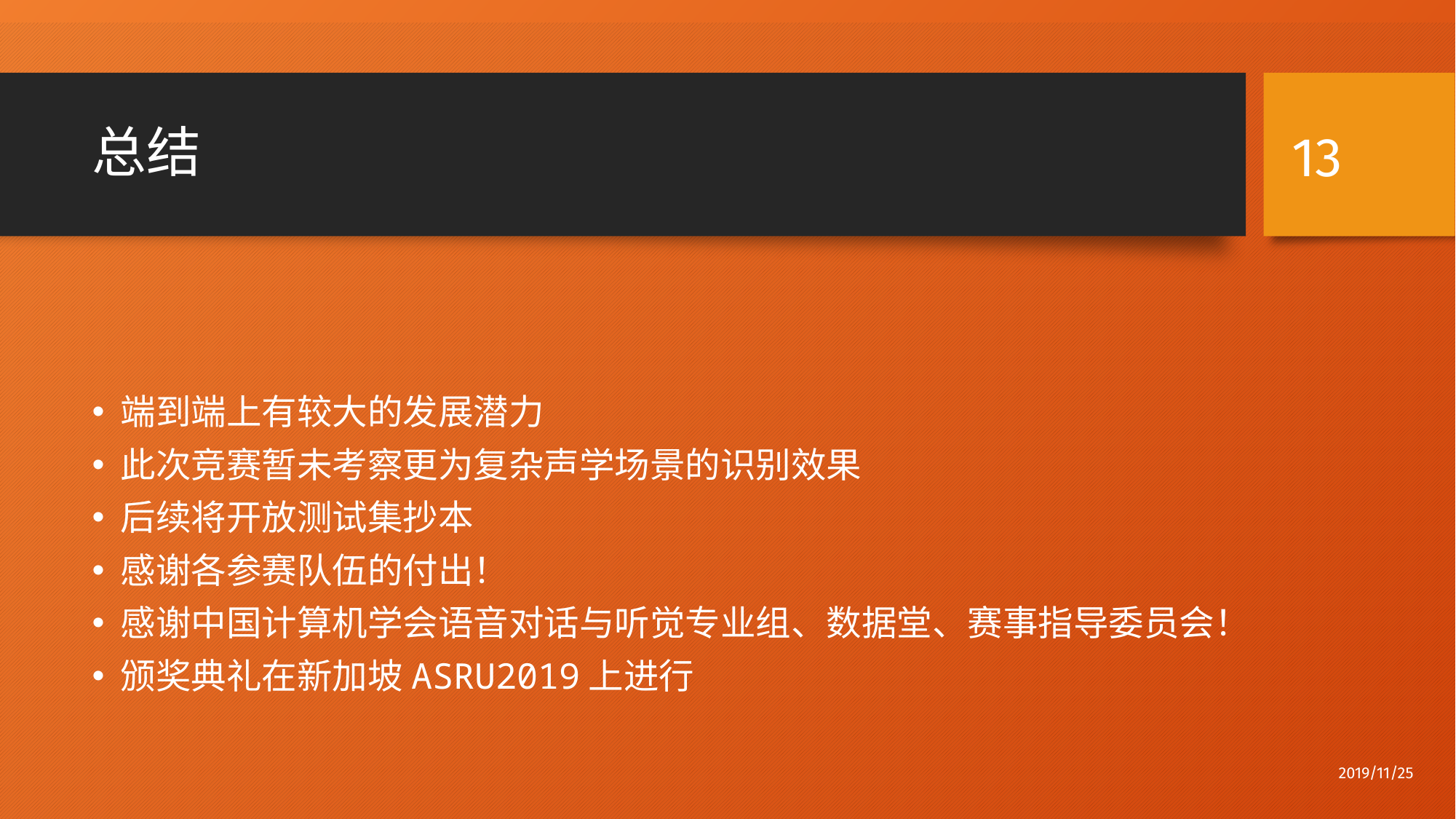

13
# 总结

端到端上有较大的发展潜力
此次竞赛暂未考察更为复杂声学场景的识别效果
后续将开放测试集抄本
感谢各参赛队伍的付出！
感谢中国计算机学会语音对话与听觉专业组、数据堂、赛事指导委员会！
颁奖典礼在新加坡ASRU2019上进行

2019/11/25